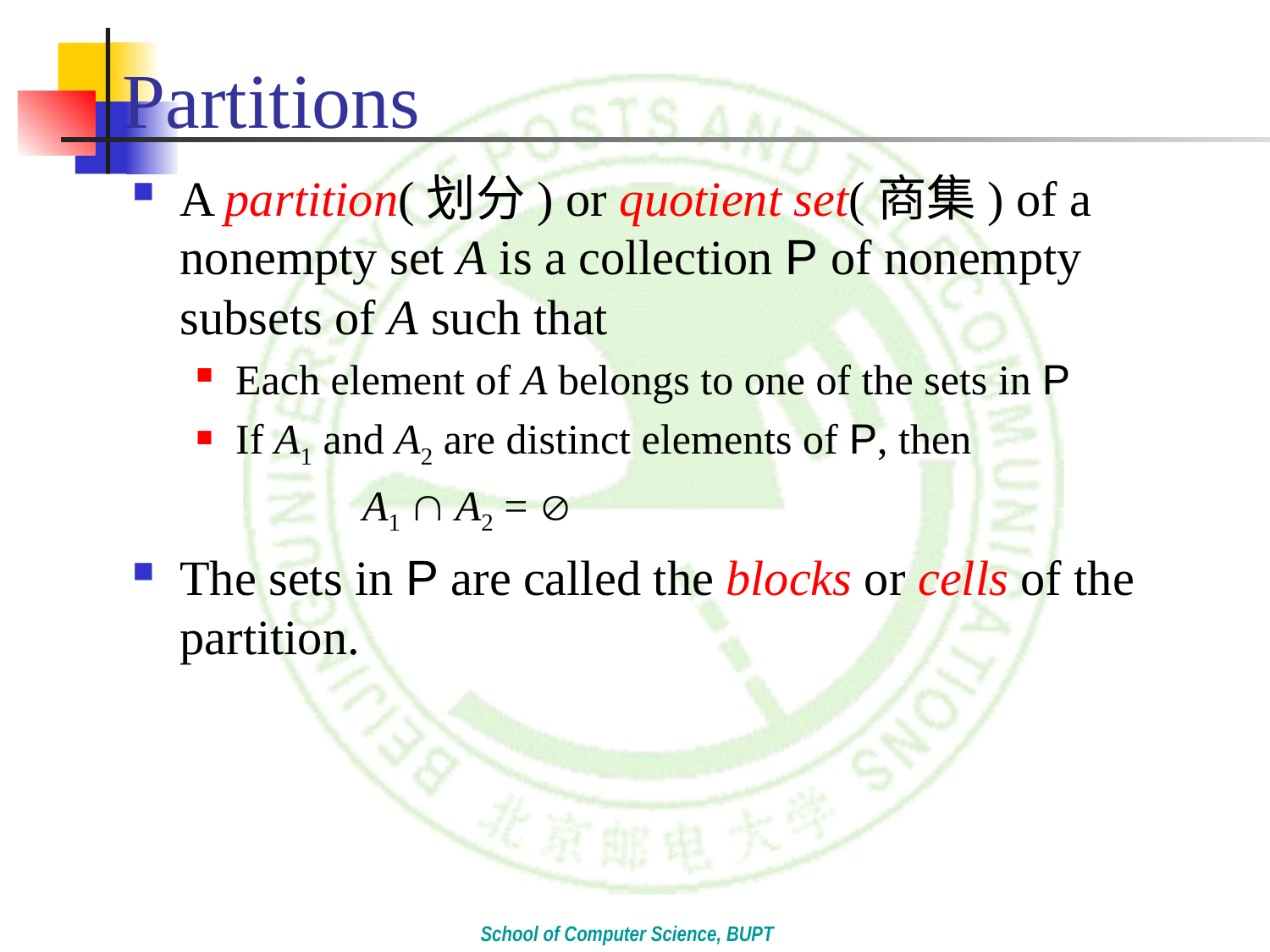

# Partitions
A partition(划分) or quotient set(商集) of a nonempty set A is a collection P of nonempty subsets of A such that
Each element of A belongs to one of the sets in P
If A1 and A2 are distinct elements of P, then
		A1 ∩ A2 = ∅
The sets in P are called the blocks or cells of the partition.

School of Computer Science, BUPT
23